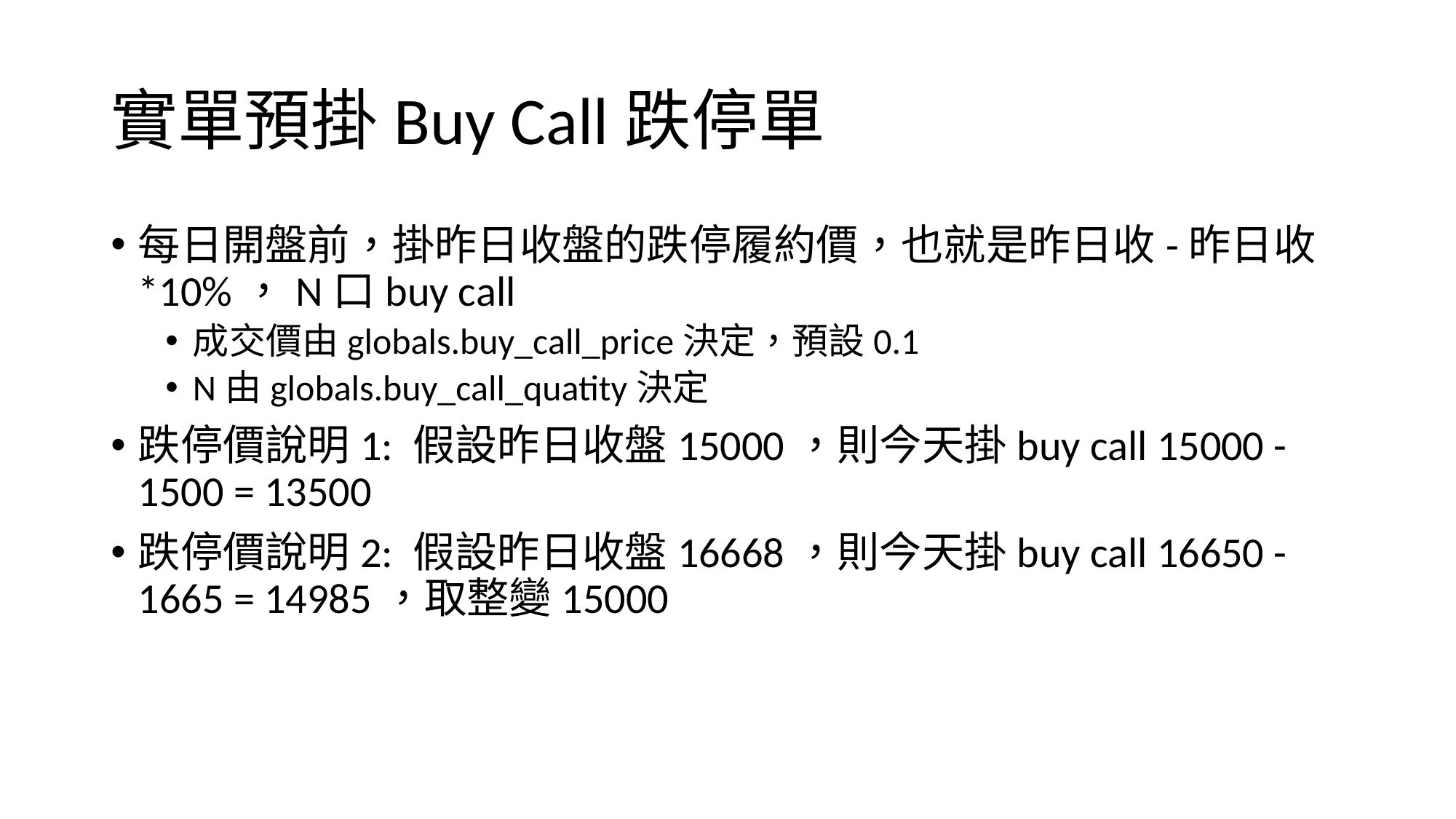

# 實單預掛Buy Call跌停單
每日開盤前，掛昨日收盤的跌停履約價，也就是昨日收-昨日收*10%，N口buy call
成交價由globals.buy_call_price決定，預設0.1
N由globals.buy_call_quatity決定
跌停價說明1: 假設昨日收盤15000，則今天掛buy call 15000 - 1500 = 13500
跌停價說明2: 假設昨日收盤16668，則今天掛buy call 16650 - 1665 = 14985，取整變15000